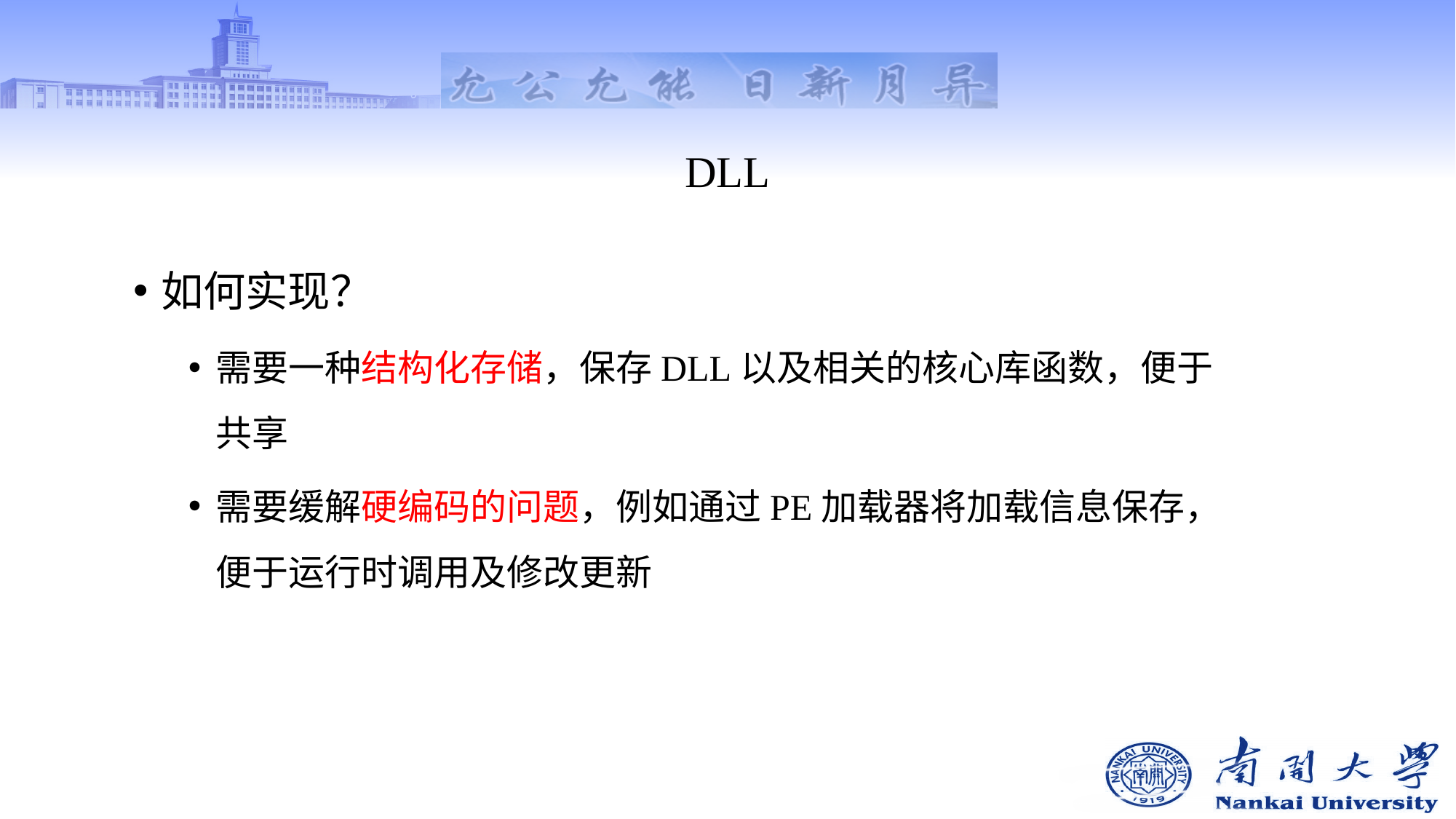

# DLL
如何实现？
需要一种结构化存储，保存DLL以及相关的核心库函数，便于共享
需要缓解硬编码的问题，例如通过PE加载器将加载信息保存，便于运行时调用及修改更新